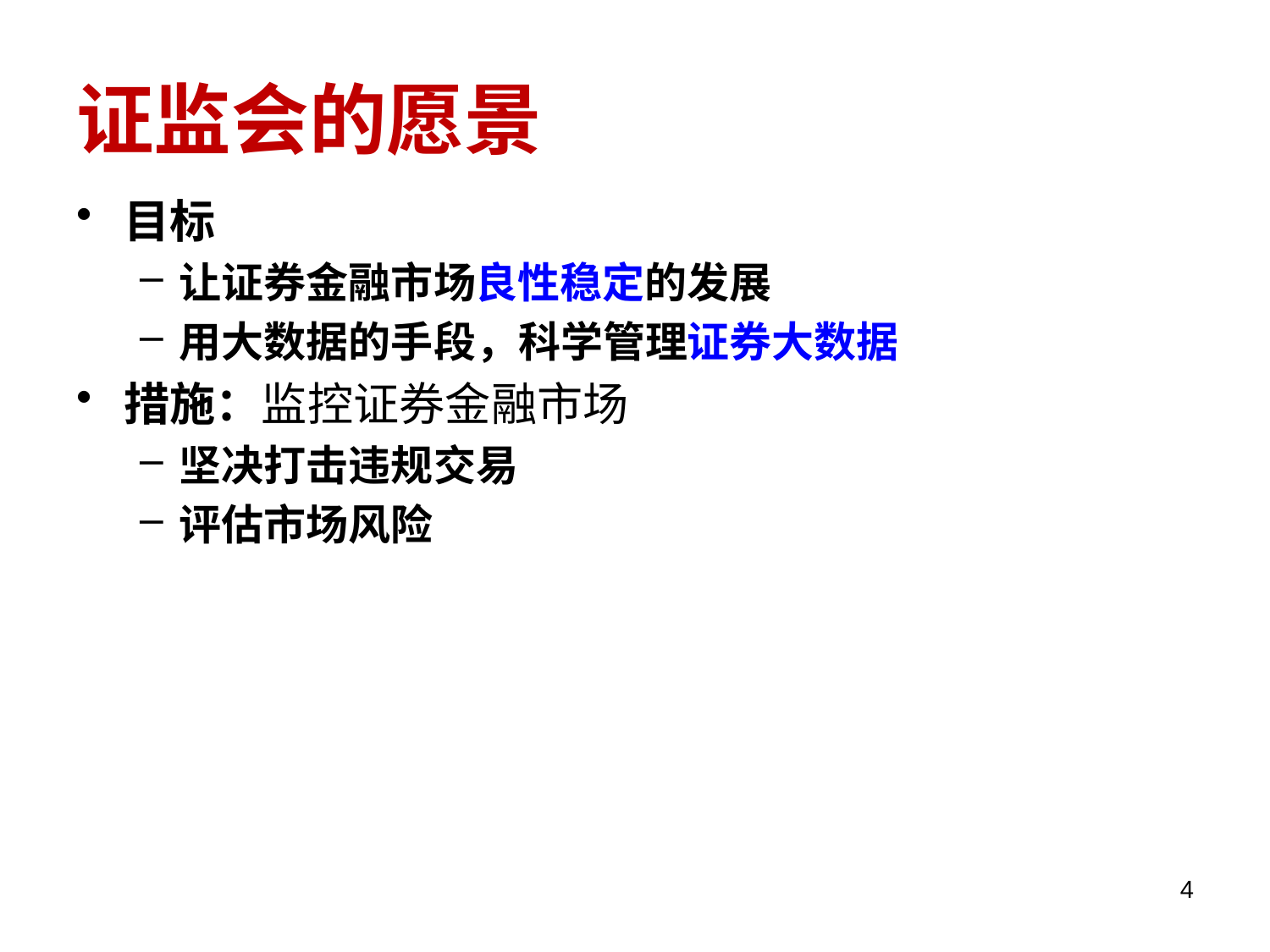

# 证监会的愿景
目标
让证券金融市场良性稳定的发展
用大数据的手段，科学管理证券大数据
措施：监控证券金融市场
坚决打击违规交易
评估市场风险
4